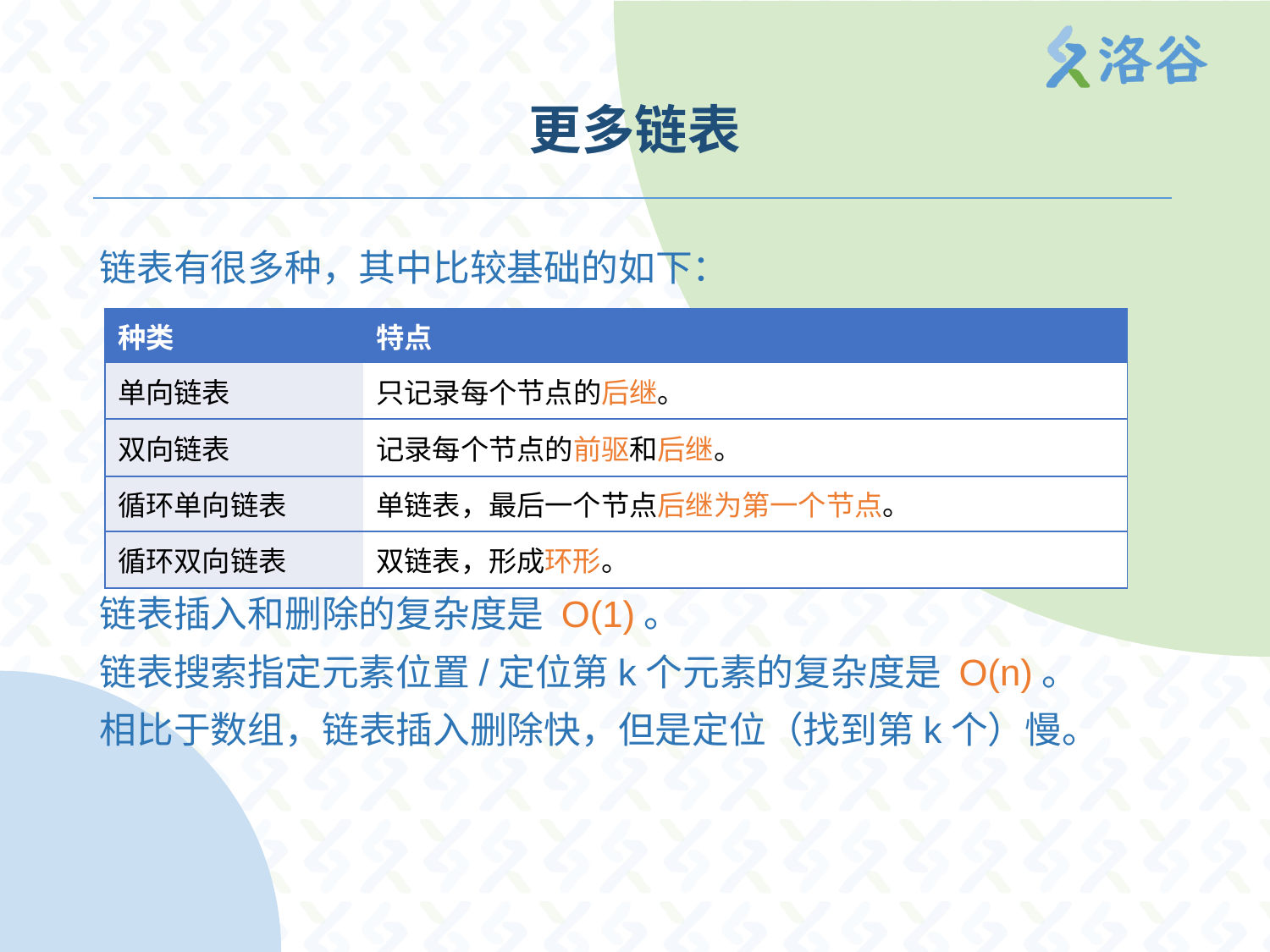

# 更多链表
链表有很多种，其中比较基础的如下：

链表插入和删除的复杂度是 O(1)。
链表搜索指定元素位置/定位第k个元素的复杂度是 O(n)。
相比于数组，链表插入删除快，但是定位（找到第k个）慢。
| 种类 | 特点 |
| --- | --- |
| 单向链表 | 只记录每个节点的后继。 |
| 双向链表 | 记录每个节点的前驱和后继。 |
| 循环单向链表 | 单链表，最后一个节点后继为第一个节点。 |
| 循环双向链表 | 双链表，形成环形。 |